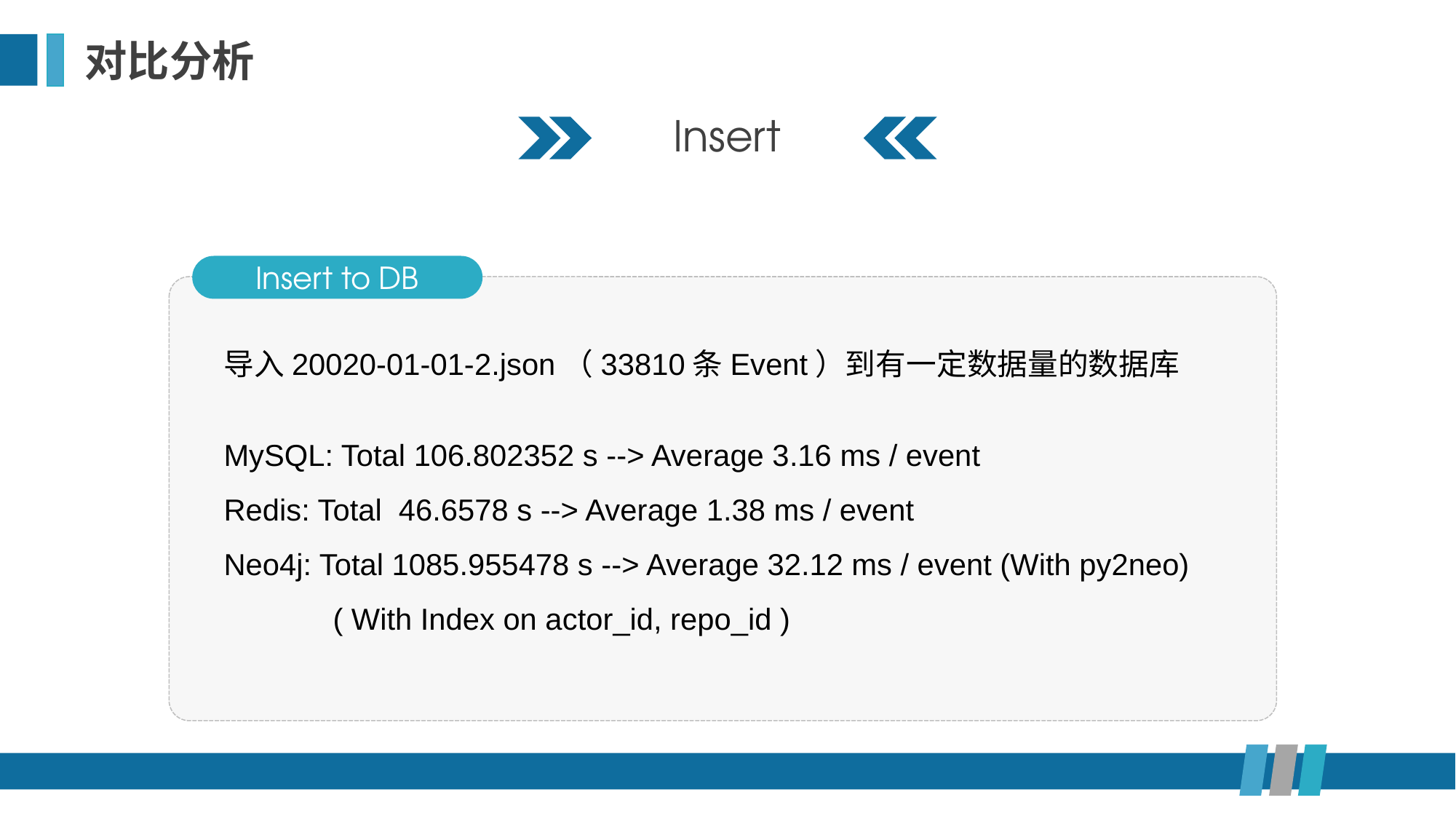

对比分析

Insert

Insert to DB

导入20020-01-01-2.json（33810条Event）到有一定数据量的数据库

MySQL: Total 106.802352 s --> Average 3.16 ms / event
Redis: Total  46.6578 s --> Average 1.38 ms / event
Neo4j: Total 1085.955478 s --> Average 32.12 ms / event (With py2neo)
	( With Index on actor_id, repo_id )